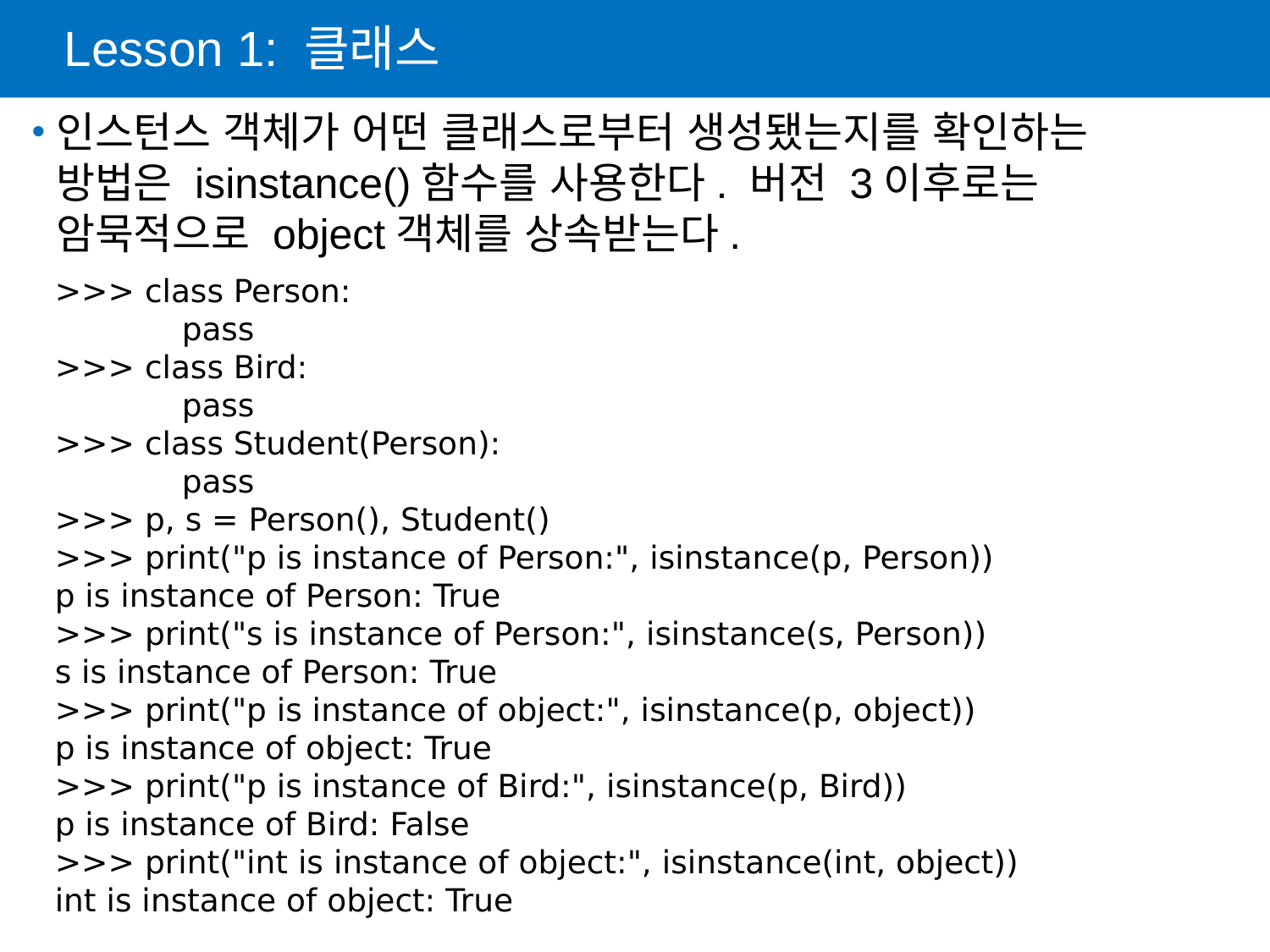

# Lesson 1: 클래스
인스턴스 객체가 어떤 클래스로부터 생성됐는지를 확인하는 방법은 isinstance()함수를 사용한다. 버전 3이후로는 암묵적으로 object객체를 상속받는다.

>>> class Person:
	pass
>>> class Bird:
	pass
>>> class Student(Person):
	pass
>>> p, s = Person(), Student()
>>> print("p is instance of Person:", isinstance(p, Person))
p is instance of Person: True
>>> print("s is instance of Person:", isinstance(s, Person))
s is instance of Person: True
>>> print("p is instance of object:", isinstance(p, object))
p is instance of object: True
>>> print("p is instance of Bird:", isinstance(p, Bird))
p is instance of Bird: False
>>> print("int is instance of object:", isinstance(int, object))
int is instance of object: True